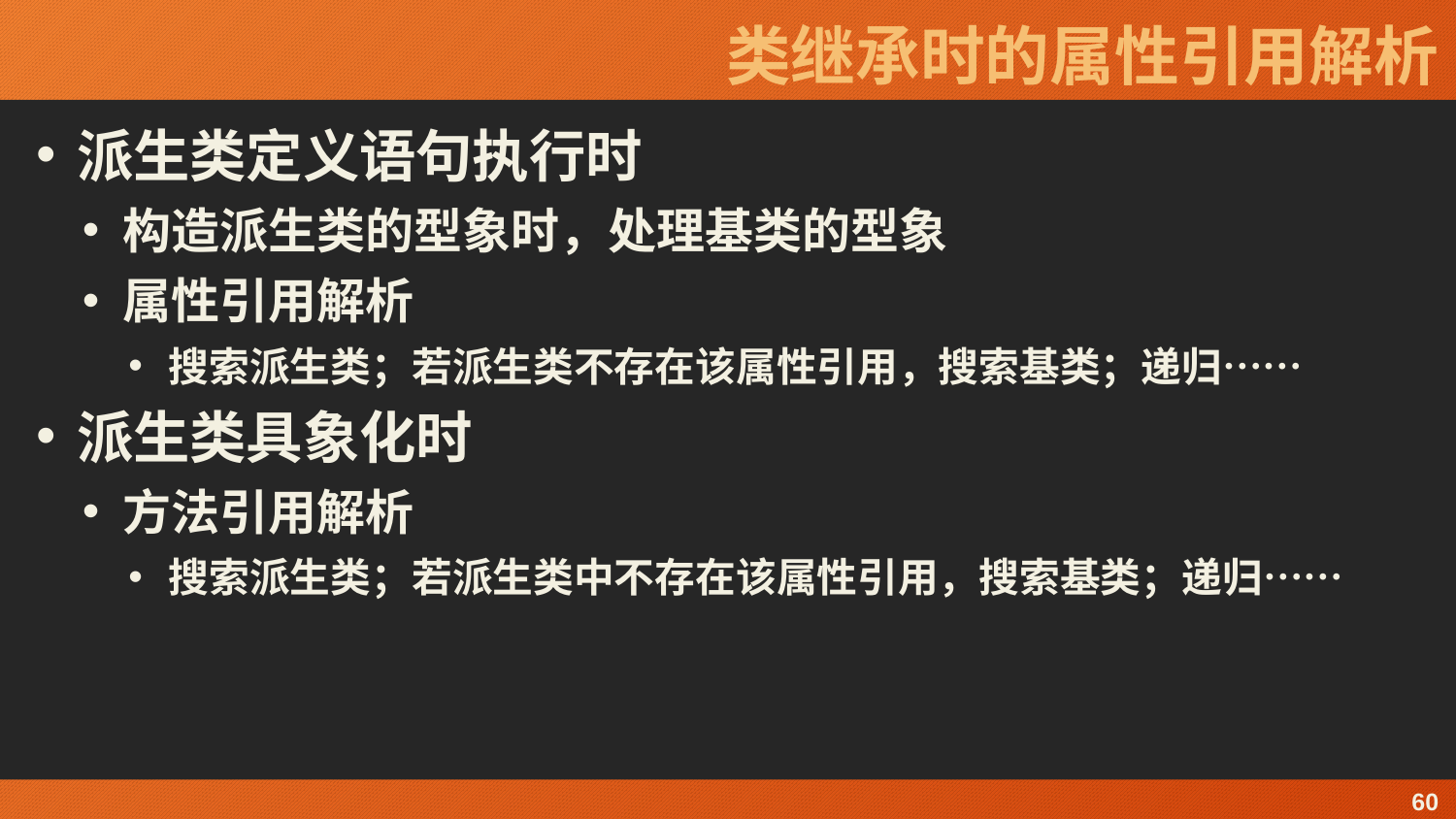

# 类继承时的属性引用解析
派生类定义语句执行时
构造派生类的型象时，处理基类的型象
属性引用解析
搜索派生类；若派生类不存在该属性引用，搜索基类；递归……
派生类具象化时
方法引用解析
搜索派生类；若派生类中不存在该属性引用，搜索基类；递归……

60